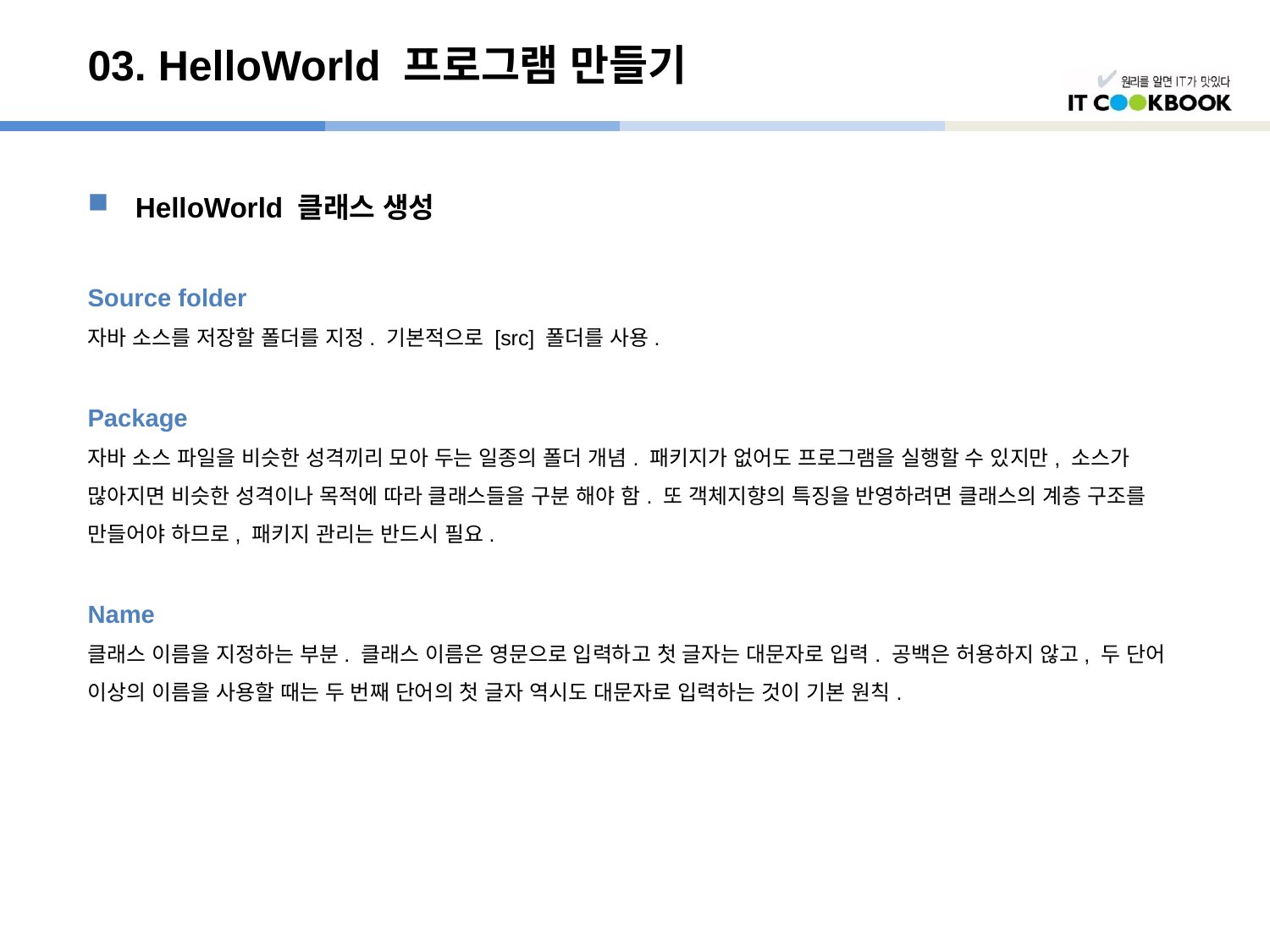

# 03. HelloWorld 프로그램 만들기
HelloWorld 클래스 생성

Source folder
자바 소스를 저장할 폴더를 지정. 기본적으로 [src] 폴더를 사용.

Package
자바 소스 파일을 비슷한 성격끼리 모아 두는 일종의 폴더 개념. 패키지가 없어도 프로그램을 실행할 수 있지만, 소스가 많아지면 비슷한 성격이나 목적에 따라 클래스들을 구분 해야 함. 또 객체지향의 특징을 반영하려면 클래스의 계층 구조를 만들어야 하므로, 패키지 관리는 반드시 필요.

Name
클래스 이름을 지정하는 부분. 클래스 이름은 영문으로 입력하고 첫 글자는 대문자로 입력. 공백은 허용하지 않고, 두 단어 이상의 이름을 사용할 때는 두 번째 단어의 첫 글자 역시도 대문자로 입력하는 것이 기본 원칙.